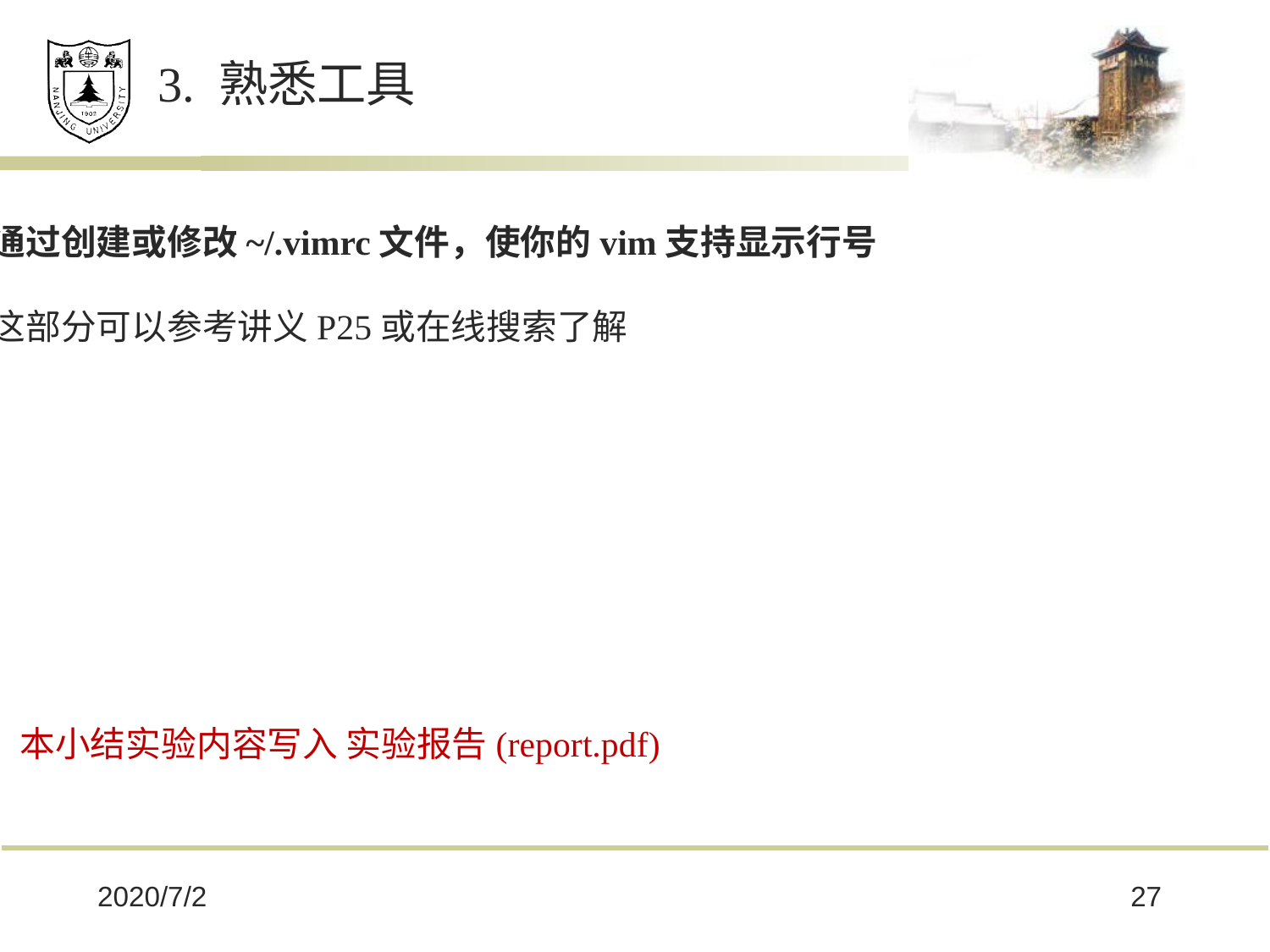

3. 熟悉工具
通过创建或修改~/.vimrc文件，使你的vim支持显示行号

这部分可以参考讲义P25或在线搜索了解
本小结实验内容写入 实验报告(report.pdf)
2020/7/2
27